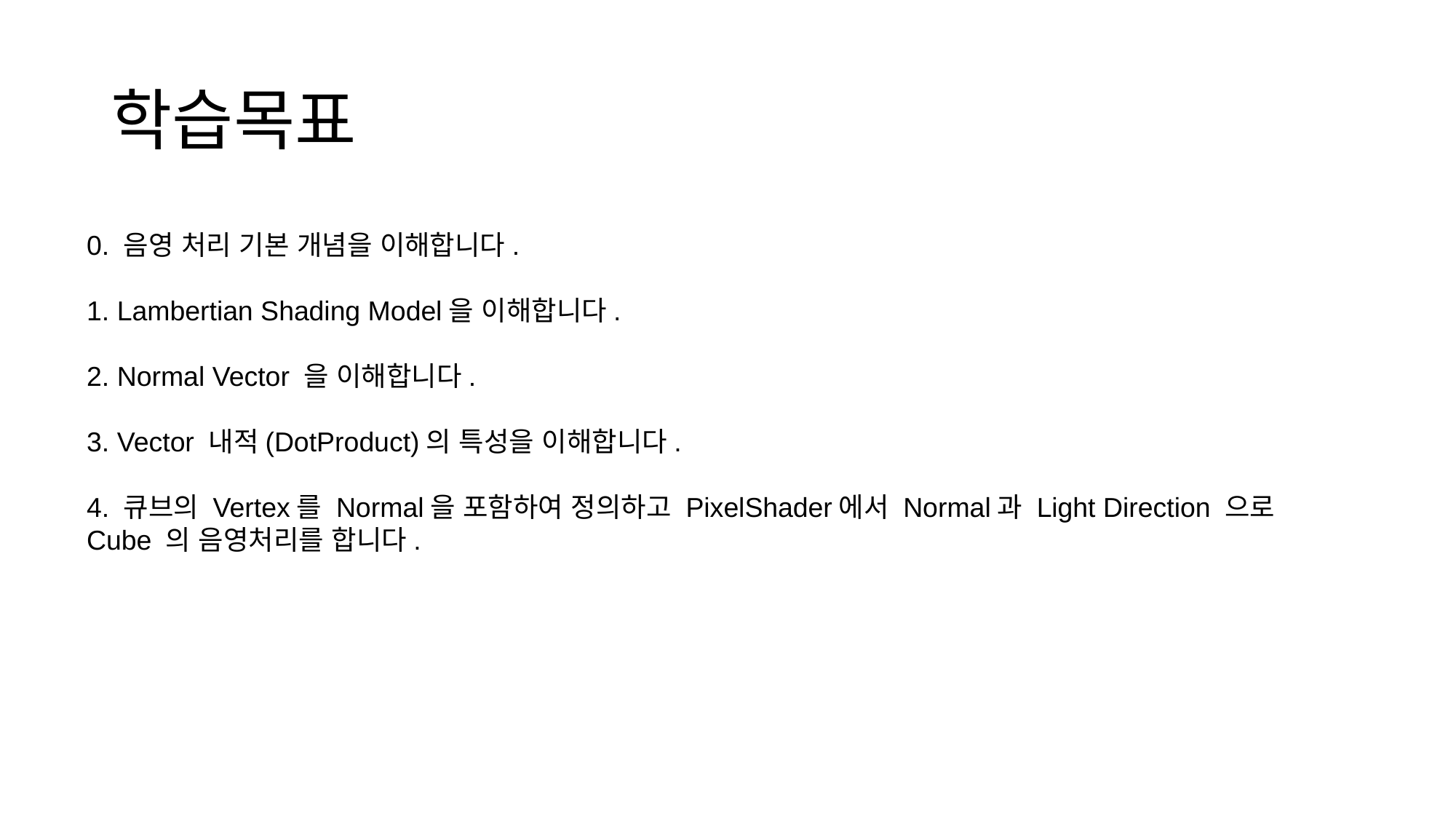

# 학습목표
0. 음영 처리 기본 개념을 이해합니다.

1. Lambertian Shading Model을 이해합니다.

2. Normal Vector 을 이해합니다.

3. Vector 내적(DotProduct)의 특성을 이해합니다.

4. 큐브의 Vertex를 Normal을 포함하여 정의하고 PixelShader에서 Normal과 Light Direction 으로 Cube 의 음영처리를 합니다.